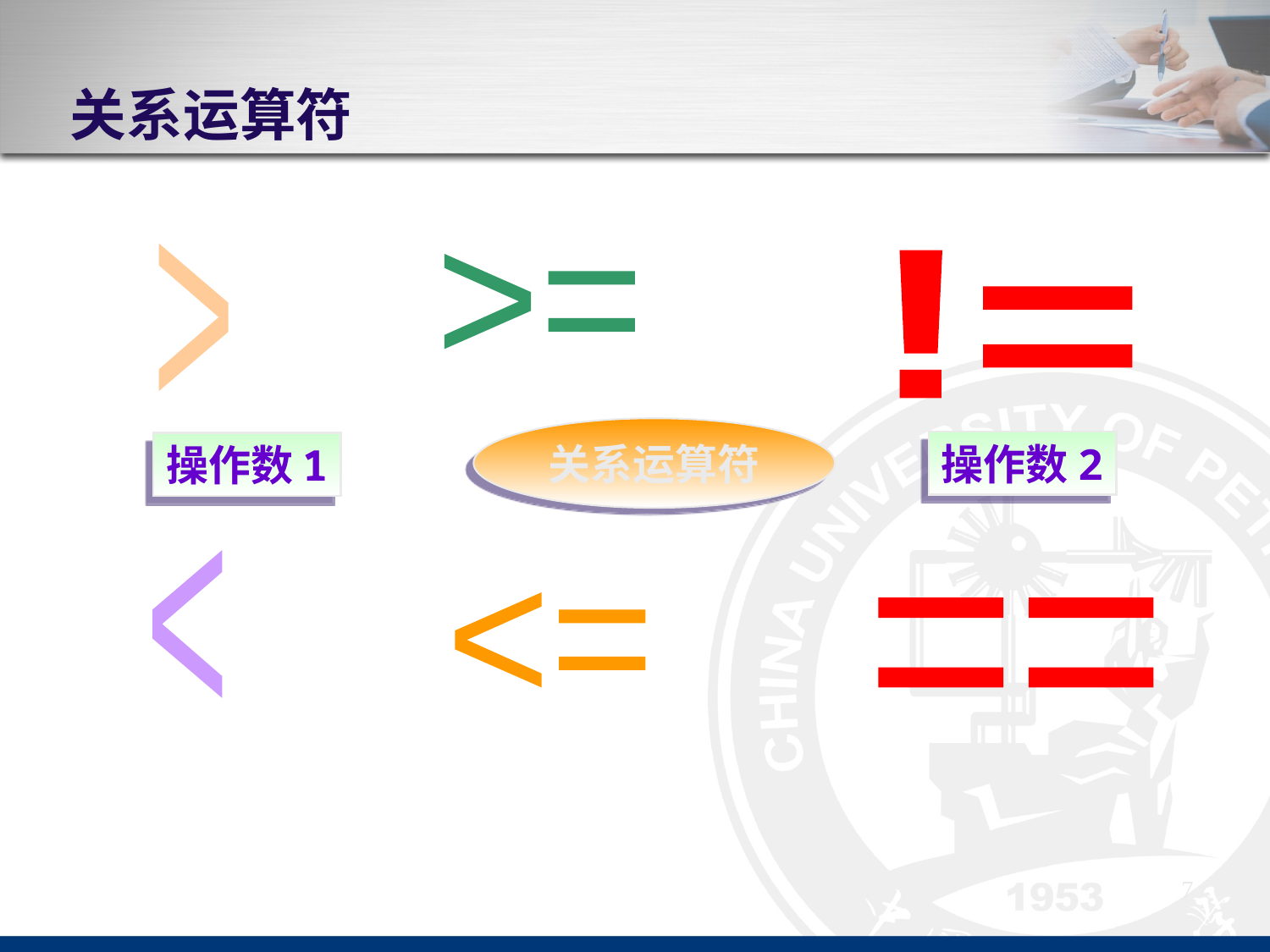

# 关系运算符
>
!=
>=
关系运算符
操作数1
操作数2
<
<=
==
7